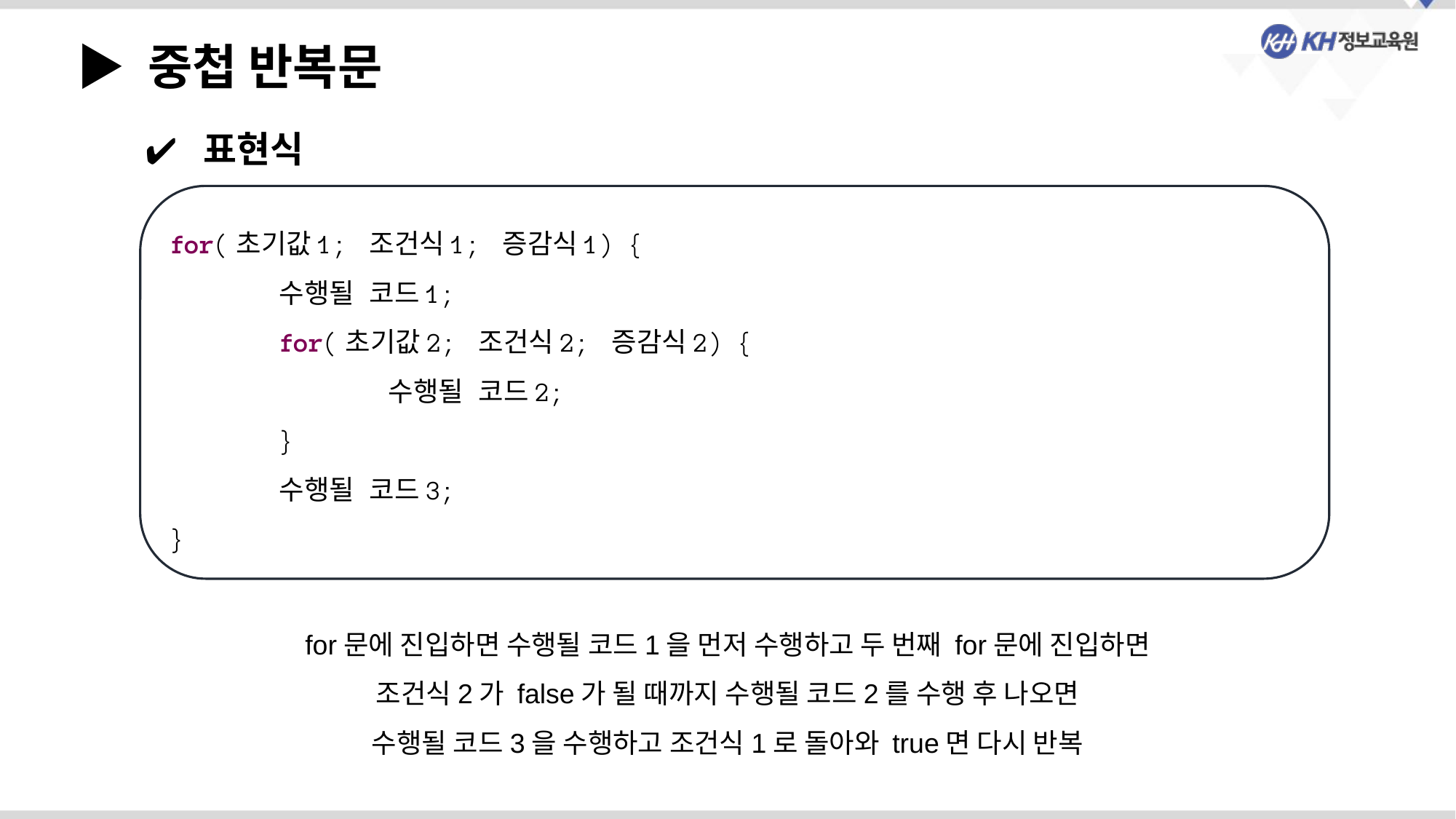

▶ 중첩 반복문
 표현식
for(초기값1; 조건식1; 증감식1) {
	수행될 코드1;
	for(초기값2; 조건식2; 증감식2) {
		수행될 코드2;
	}
	수행될 코드3;
}
for문에 진입하면 수행될 코드1을 먼저 수행하고 두 번째 for문에 진입하면
조건식2가 false가 될 때까지 수행될 코드2를 수행 후 나오면
수행될 코드3을 수행하고 조건식1로 돌아와 true면 다시 반복